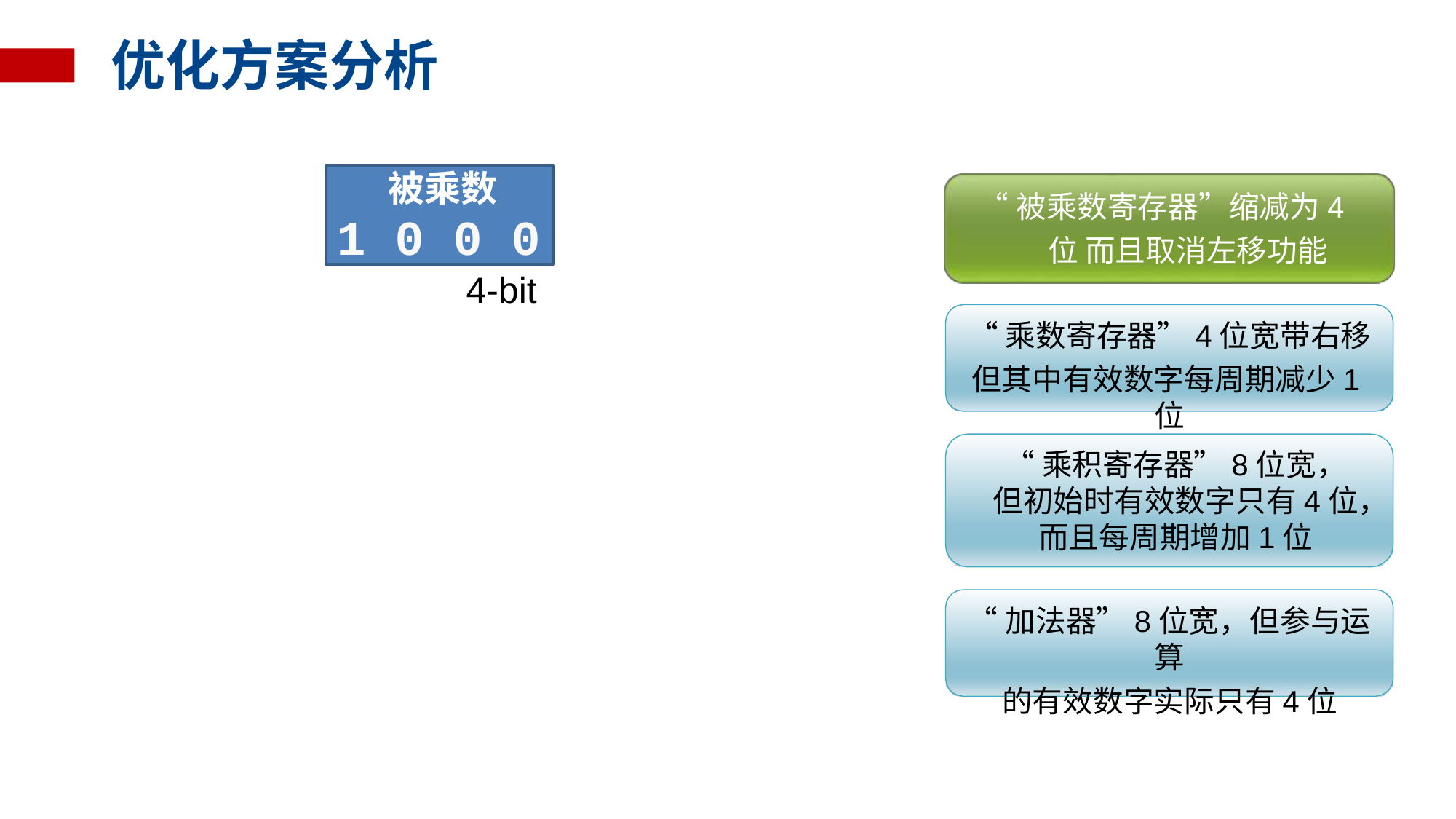

# 优化方案分析
被乘数
1 0 0 0

“被乘数寄存器”缩减为4位 而且取消左移功能
4-bit

“乘数寄存器”4位宽带右移
但其中有效数字每周期减少1位

“乘积寄存器”8位宽，
但初始时有效数字只有4位，
而且每周期增加1位

“加法器”8位宽，但参与运算
的有效数字实际只有4位